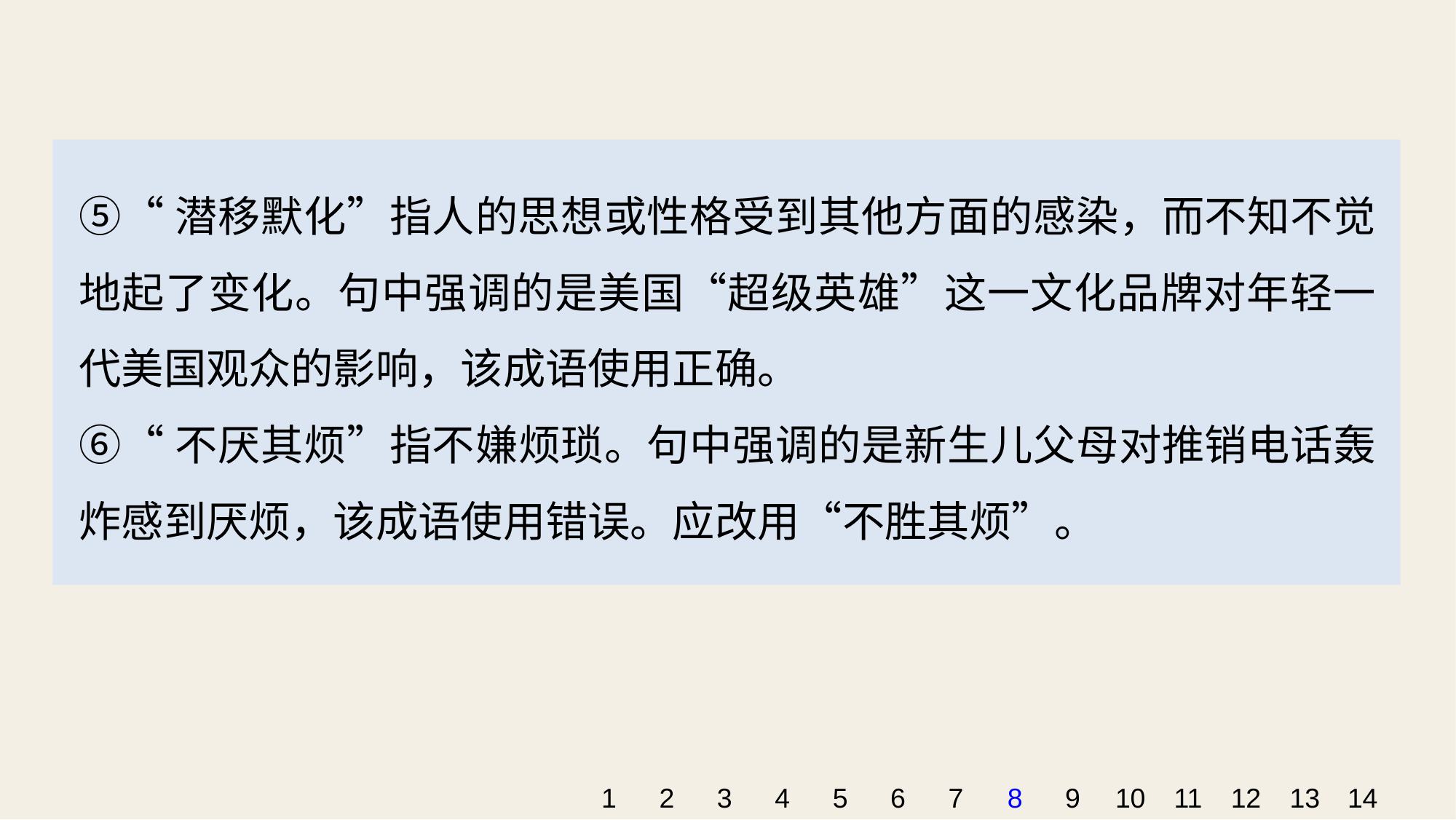

⑤“潜移默化”指人的思想或性格受到其他方面的感染，而不知不觉地起了变化。句中强调的是美国“超级英雄”这一文化品牌对年轻一代美国观众的影响，该成语使用正确。
⑥“不厌其烦”指不嫌烦琐。句中强调的是新生儿父母对推销电话轰炸感到厌烦，该成语使用错误。应改用“不胜其烦”。
1
2
3
4
5
6
7
8
9
10
11
12
13
14